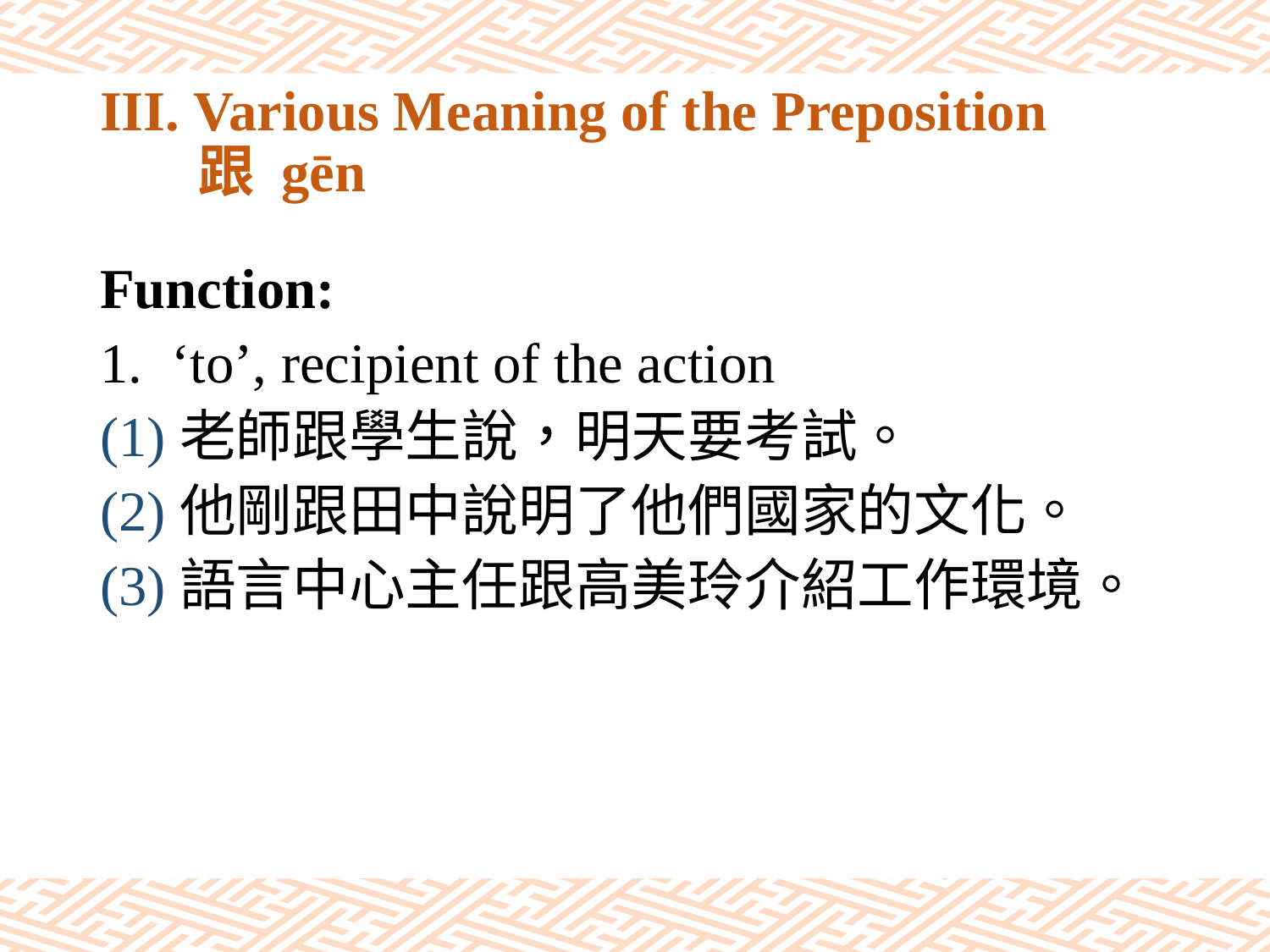

# III. Various Meaning of the Preposition 跟 gēn
Function:
‘to’, recipient of the action
(1)老師跟學生說，明天要考試。
(2)他剛跟田中說明了他們國家的文化。
(3)語言中心主任跟高美玲介紹工作環境。